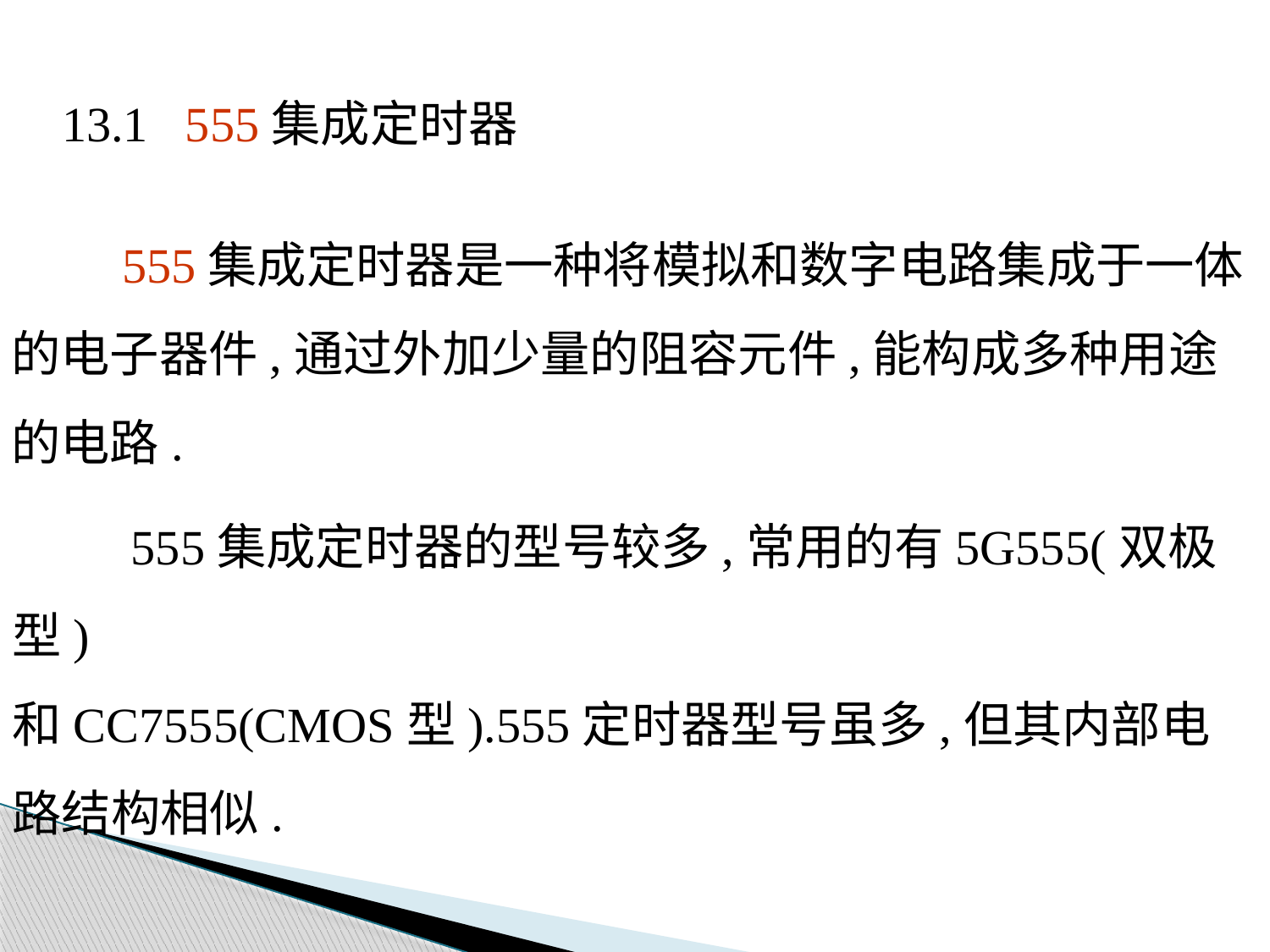

13.1   555集成定时器
         555集成定时器是一种将模拟和数字电路集成于一体的电子器件,通过外加少量的阻容元件,能构成多种用途的电路.
    555集成定时器的型号较多,常用的有5G555(双极型)
和CC7555(CMOS型).555定时器型号虽多,但其内部电路结构相似.